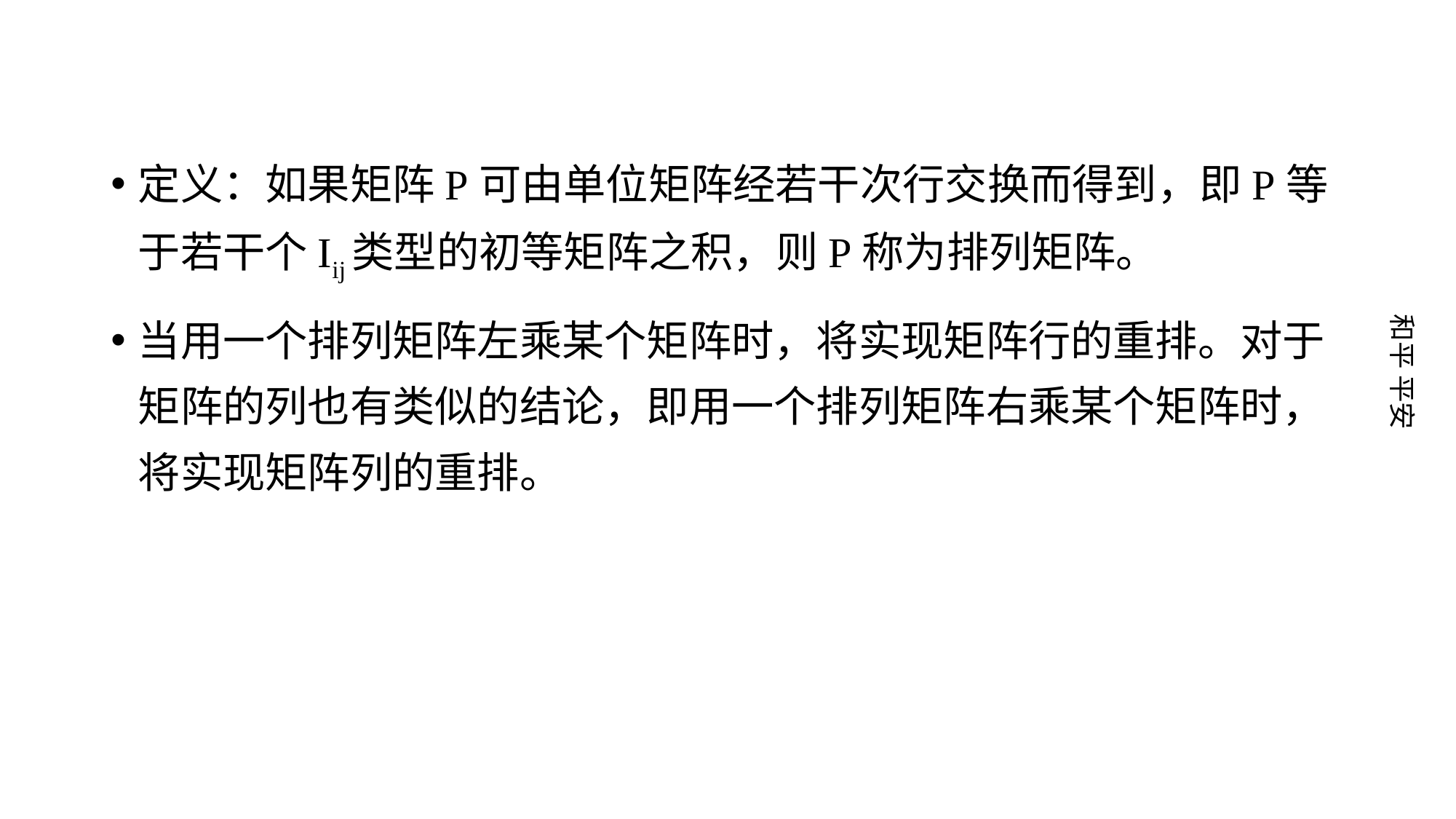

#
定义：如果矩阵P可由单位矩阵经若干次行交换而得到，即P等于若干个Iij类型的初等矩阵之积，则P称为排列矩阵。
当用一个排列矩阵左乘某个矩阵时，将实现矩阵行的重排。对于矩阵的列也有类似的结论，即用一个排列矩阵右乘某个矩阵时，将实现矩阵列的重排。